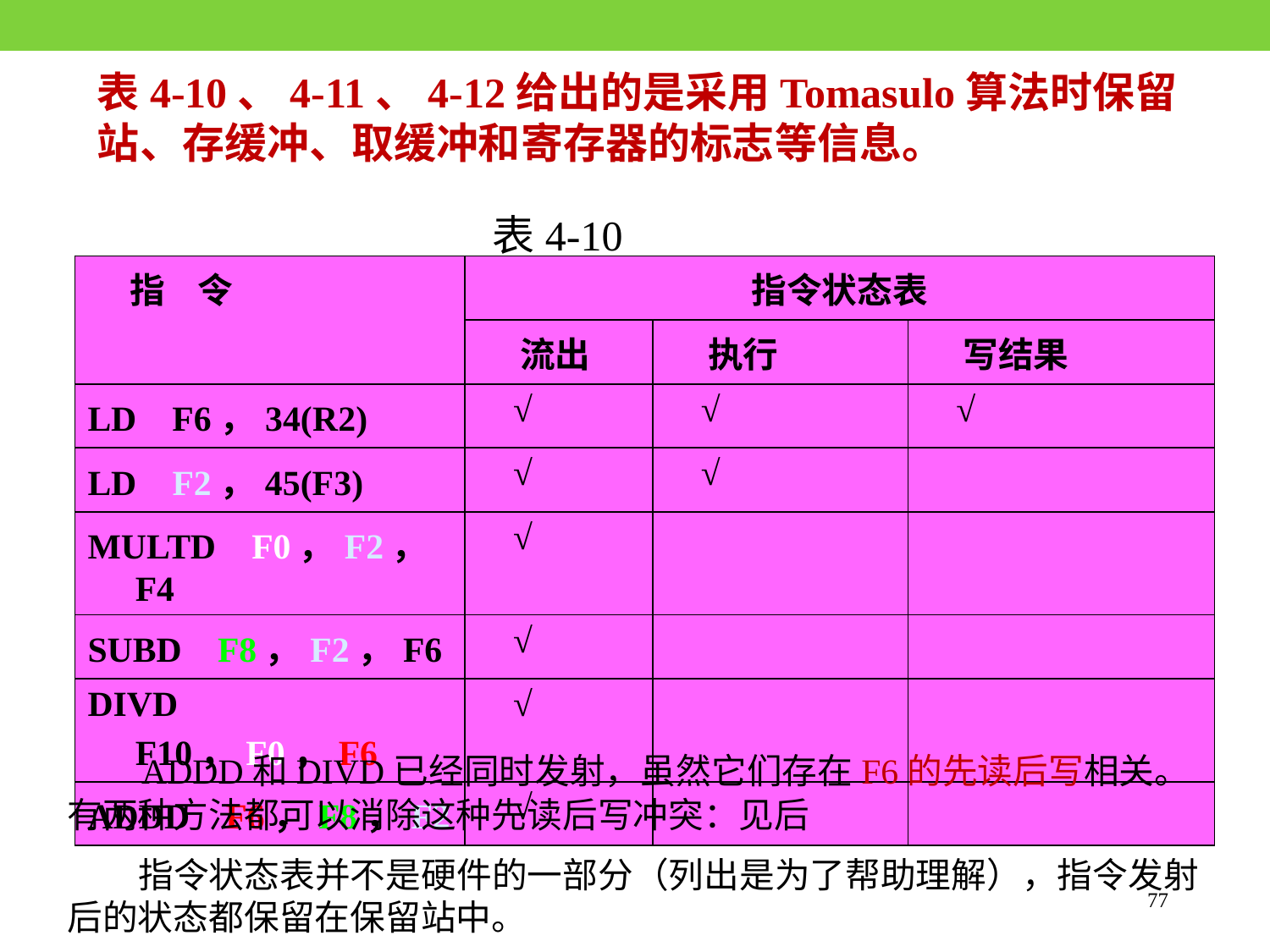

表4-10、4-11、4-12给出的是采用Tomasulo算法时保留站、存缓冲、取缓冲和寄存器的标志等信息。

表4-10
| 指 令 | 指令状态表 |  |  |
| --- | --- | --- | --- |
|  | 流出 | 执行 | 写结果 |
| LD F6，34(R2) | √ | √ | √ |
| LD F2，45(F3) | √ | √ |  |
| MULTD F0，F2，F4 | √ |  |  |
| SUBD F8，F2，F6 | √ |  |  |
| DIVD F10，F0，F6 | √ |  |  |
| ADDD F6，F8，F2 | √ |  |  |
       ADDD和DIVD已经同时发射，虽然它们存在F6的先读后写相关。有两种方法都可以消除这种先读后写冲突：见后
        指令状态表并不是硬件的一部分（列出是为了帮助理解），指令发射后的状态都保留在保留站中。

77